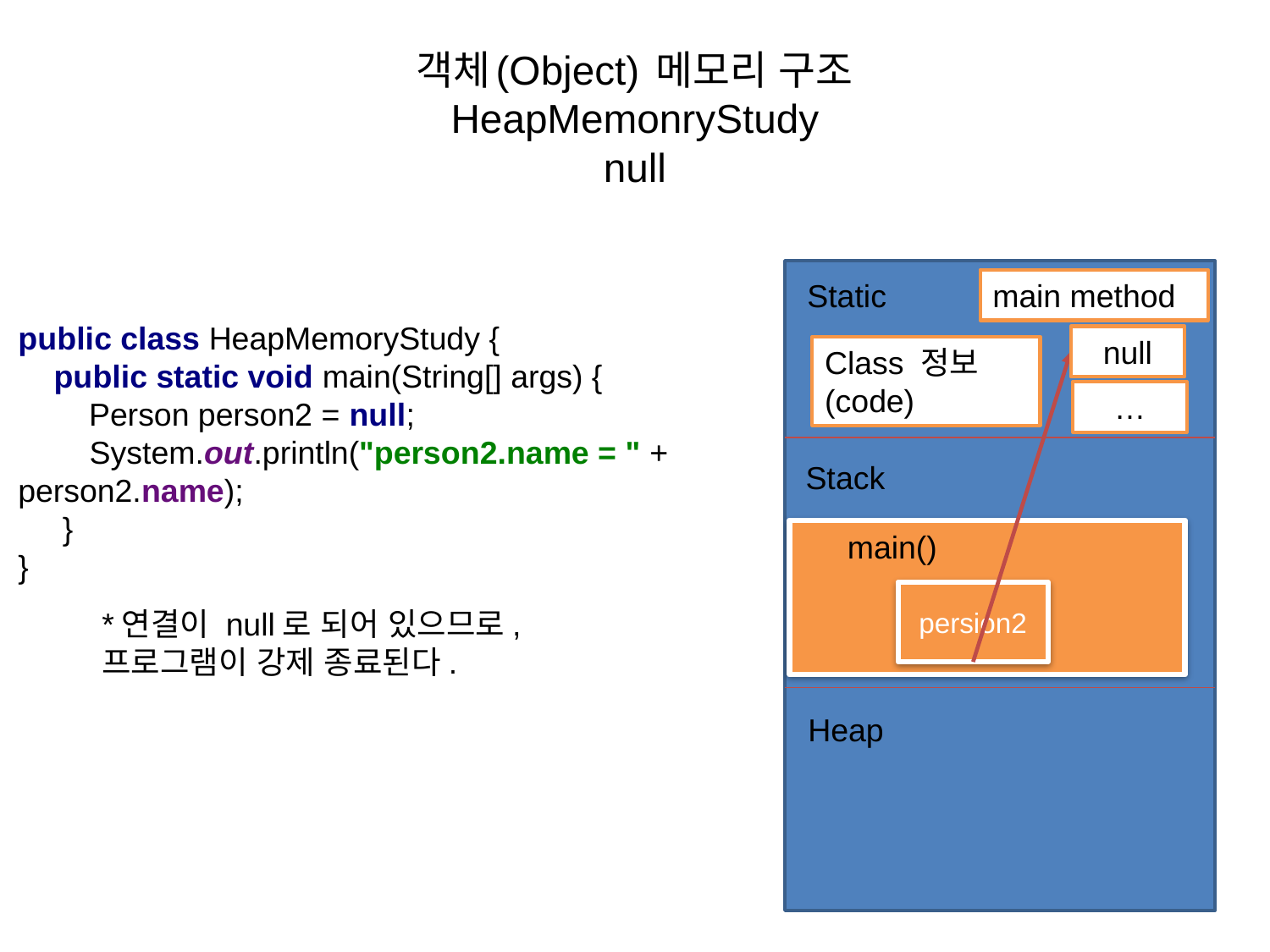

# 객체(Object) 메모리 구조 HeapMemonryStudy null

Static
main method
public class HeapMemoryStudy {
    public static void main(String[] args) {
        Person person2 = null;
        System.out.println("person2.name = " + person2.name);
     }
}
null
Class 정보(code)
…
Stack

main()
persion2
*연결이 null로 되어 있으므로,
프로그램이 강제 종료된다.
Heap